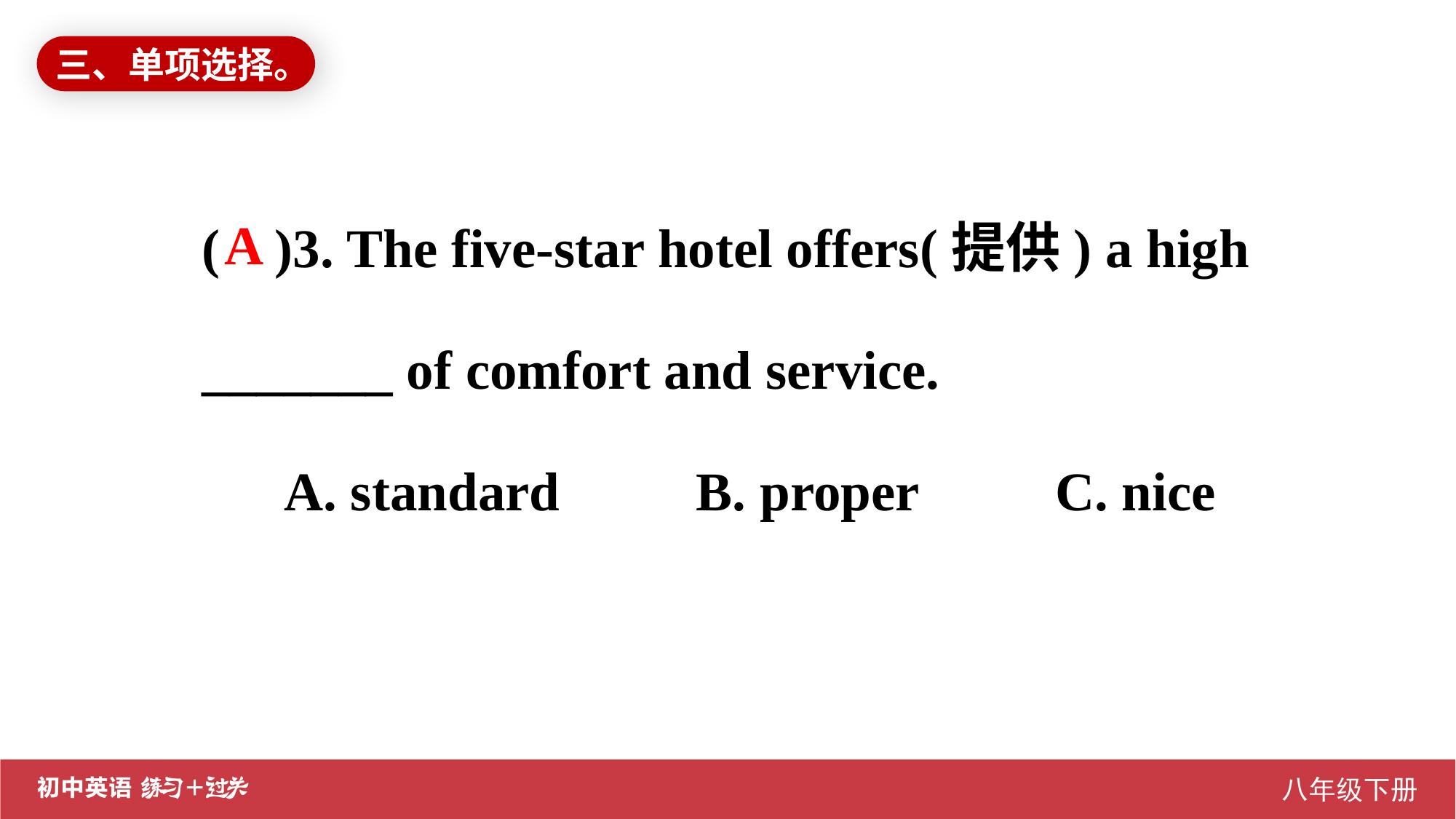

三、单项选择。
(    )3. The five-star hotel offers(提供) a high _______ of comfort and service.
      A. standard          B. proper          C. nice
A